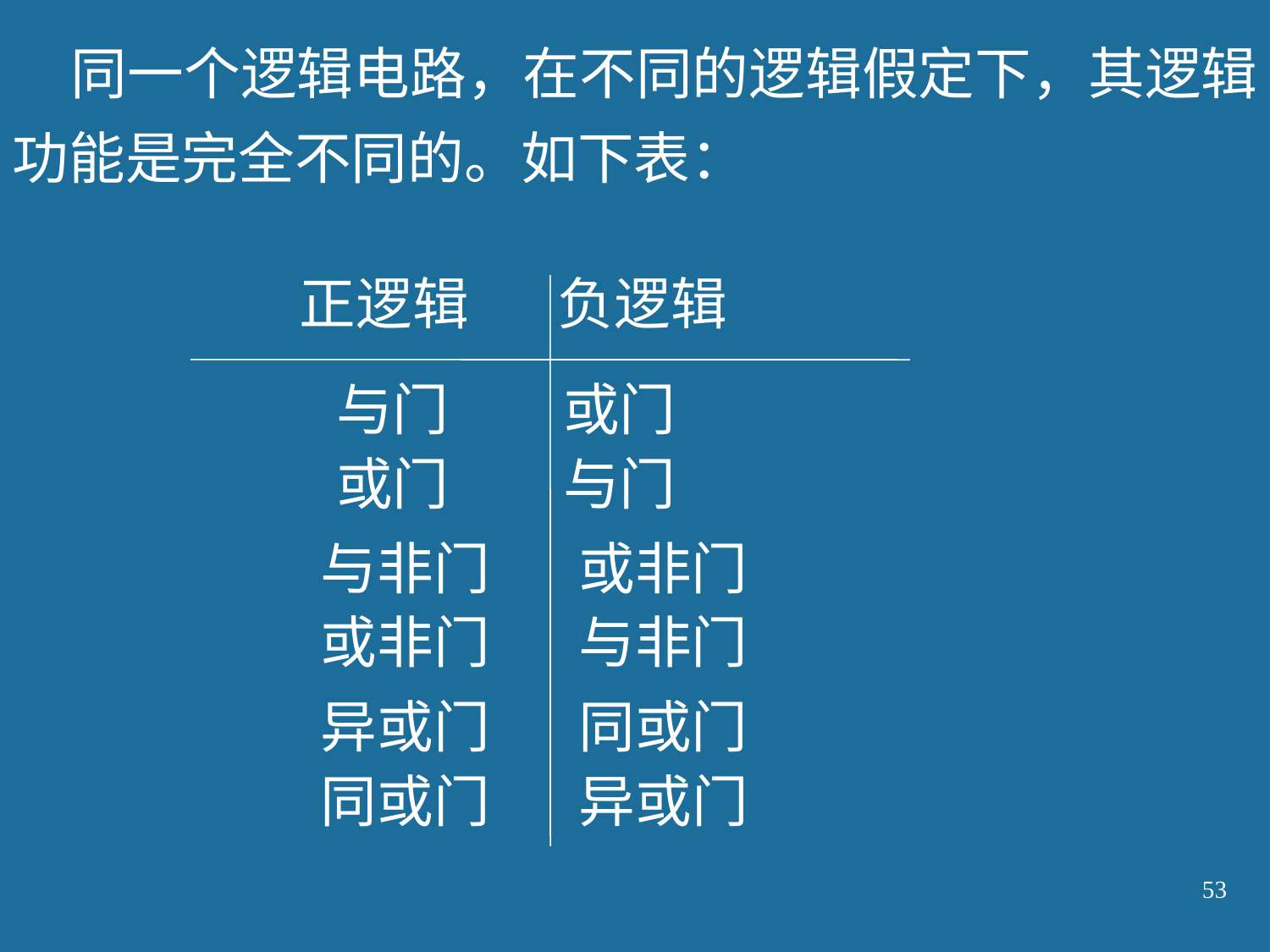

同一个逻辑电路，在不同的逻辑假定下，其逻辑
功能是完全不同的。如下表：
正逻辑       负逻辑

与门         或门
或门         与门
与非门       或非门
或非门       与非门
异或门       同或门
同或门       异或门
53